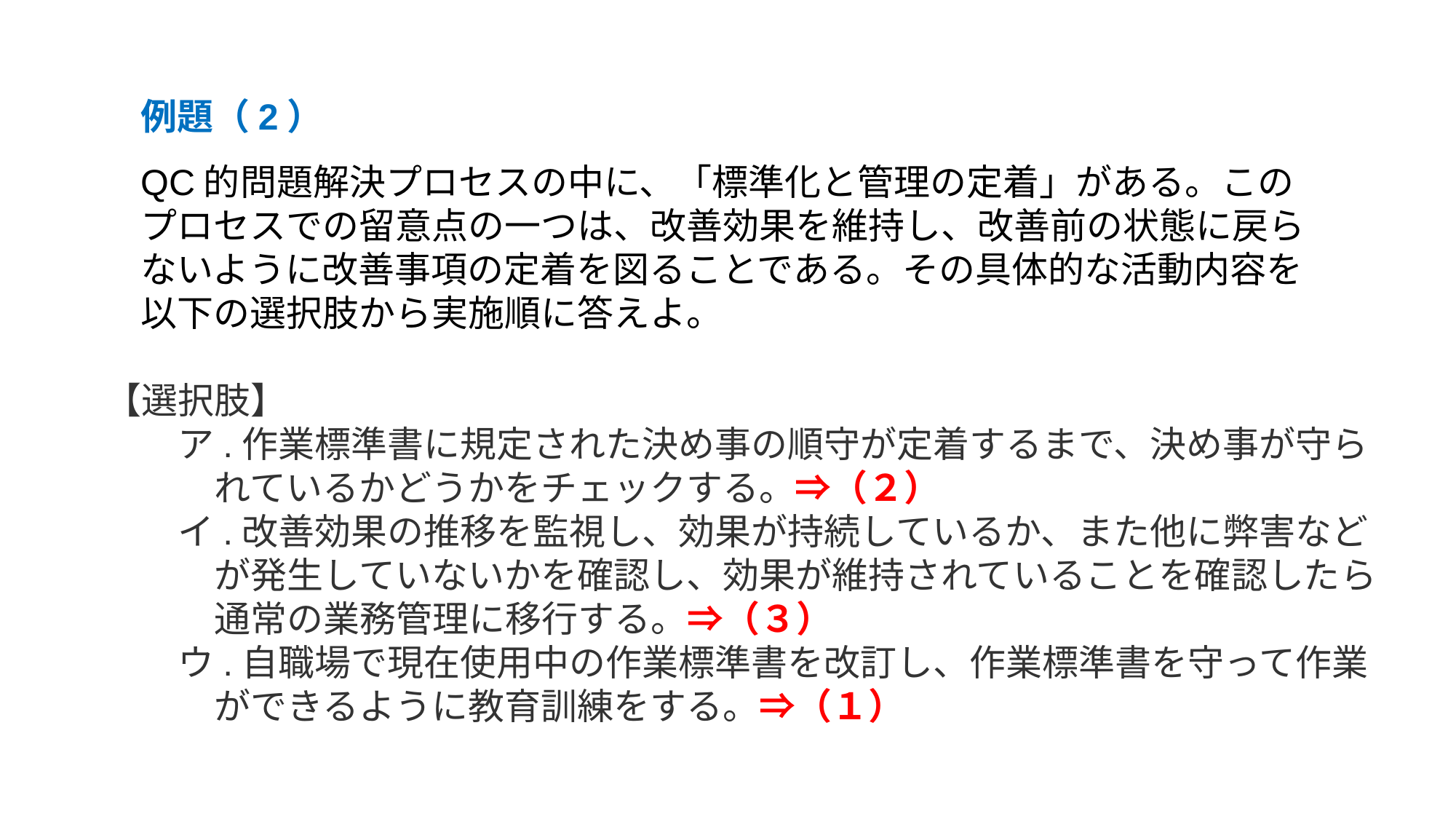

例題（2）

QC的問題解決プロセスの中に、「標準化と管理の定着」がある。このプロセスでの留意点の一つは、改善効果を維持し、改善前の状態に戻らないように改善事項の定着を図ることである。その具体的な活動内容を以下の選択肢から実施順に答えよ。
【選択肢】
　　ア.作業標準書に規定された決め事の順守が定着するまで、決め事が守ら
　　　れているかどうかをチェックする。⇒（２）
　　イ.改善効果の推移を監視し、効果が持続しているか、また他に弊害など
　　　が発生していないかを確認し、効果が維持されていることを確認したら
　　　通常の業務管理に移行する。⇒（３）
　　ウ.自職場で現在使用中の作業標準書を改訂し、作業標準書を守って作業
　　　ができるように教育訓練をする。⇒（１）